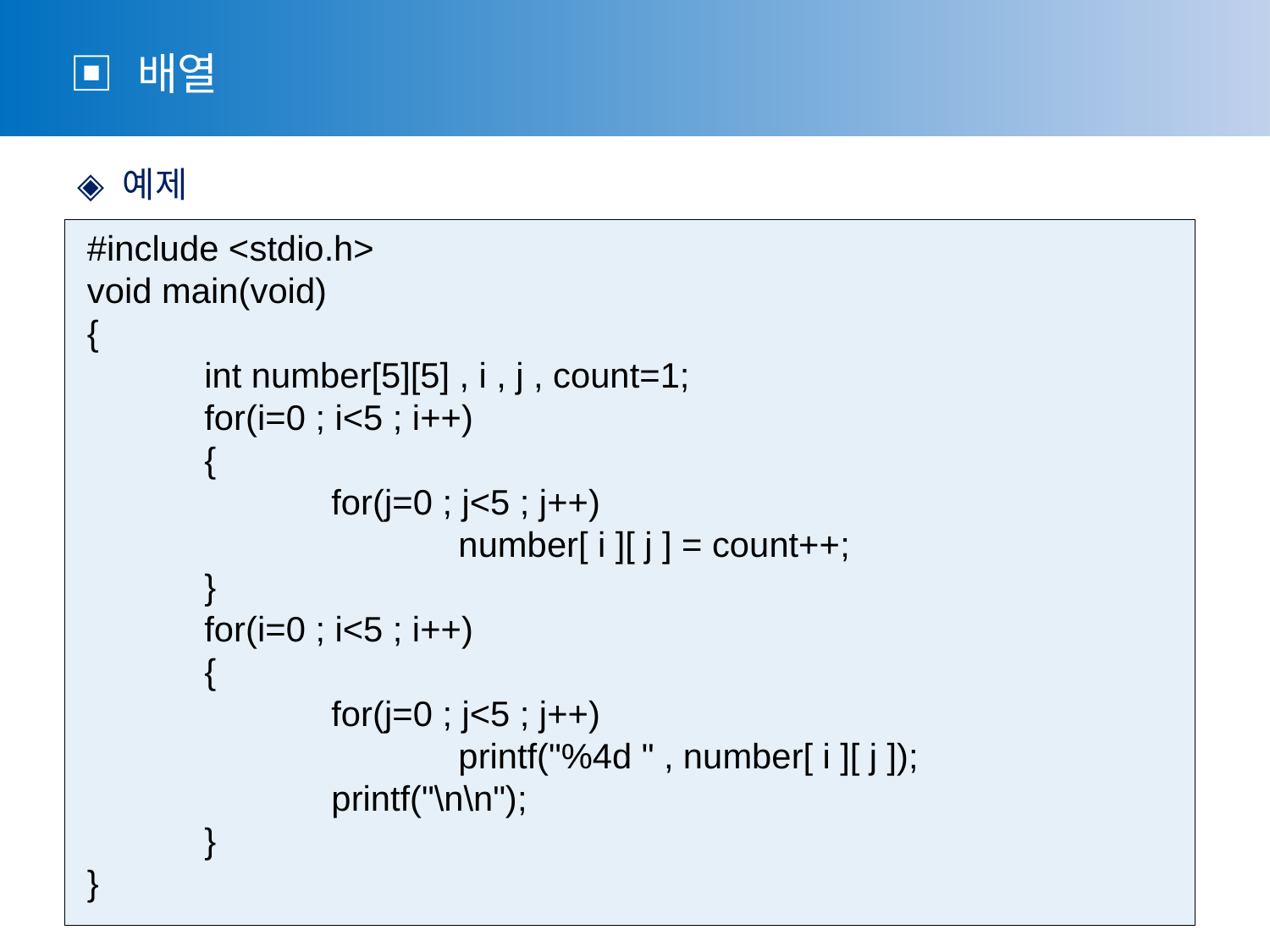

▣ 배열
 ◈ 예제
 #include <stdio.h>
 void main(void)
 {
	int number[5][5] , i , j , count=1;
	for(i=0 ; i<5 ; i++)
	{
		for(j=0 ; j<5 ; j++)
			number[ i ][ j ] = count++;
	}
	for(i=0 ; i<5 ; i++)
	{
		for(j=0 ; j<5 ; j++)
			printf("%4d " , number[ i ][ j ]);
		printf("\n\n");
	}
 }